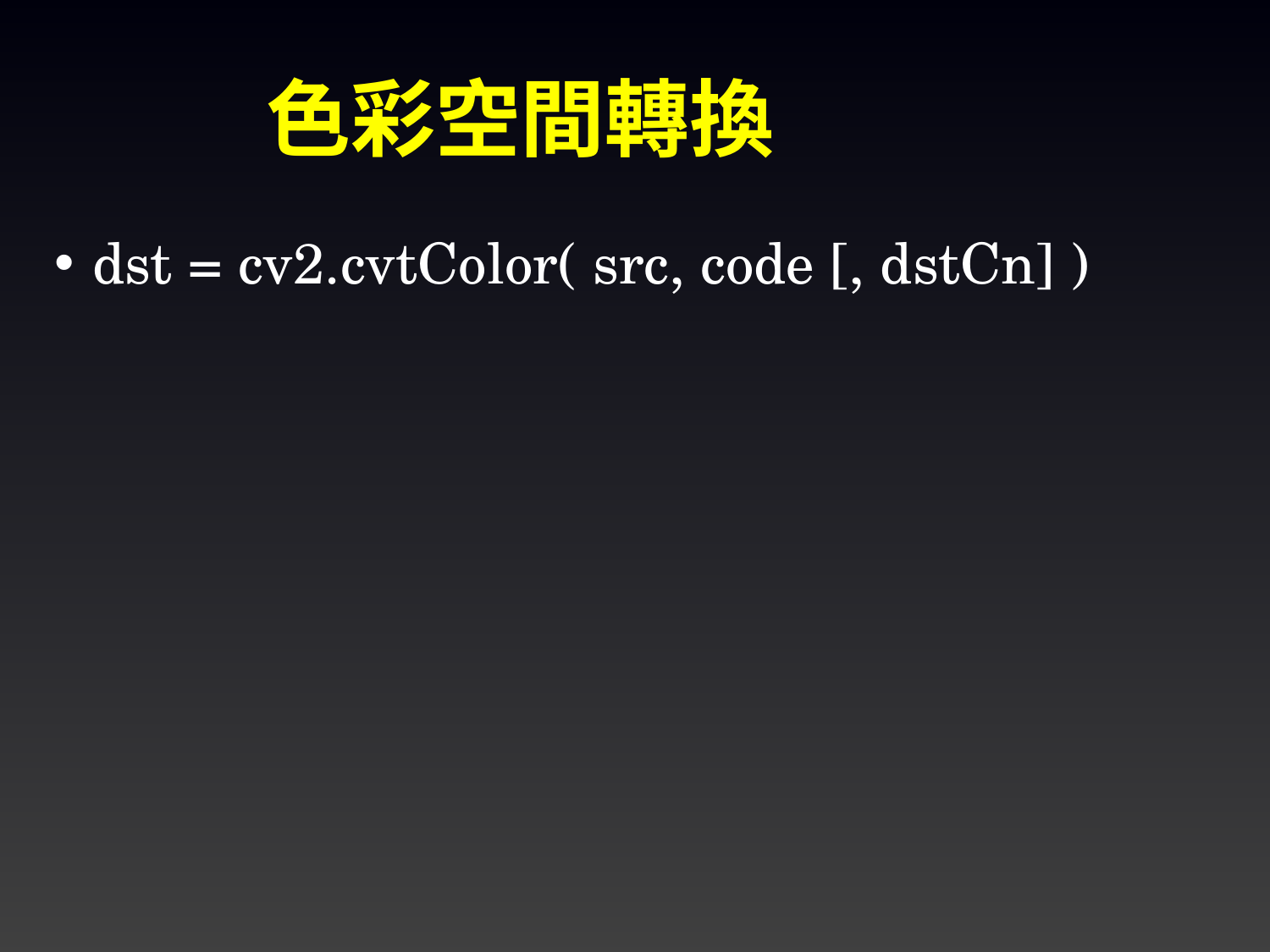

色彩空間轉換
dst = cv2.cvtColor( src, code [, dstCn] )